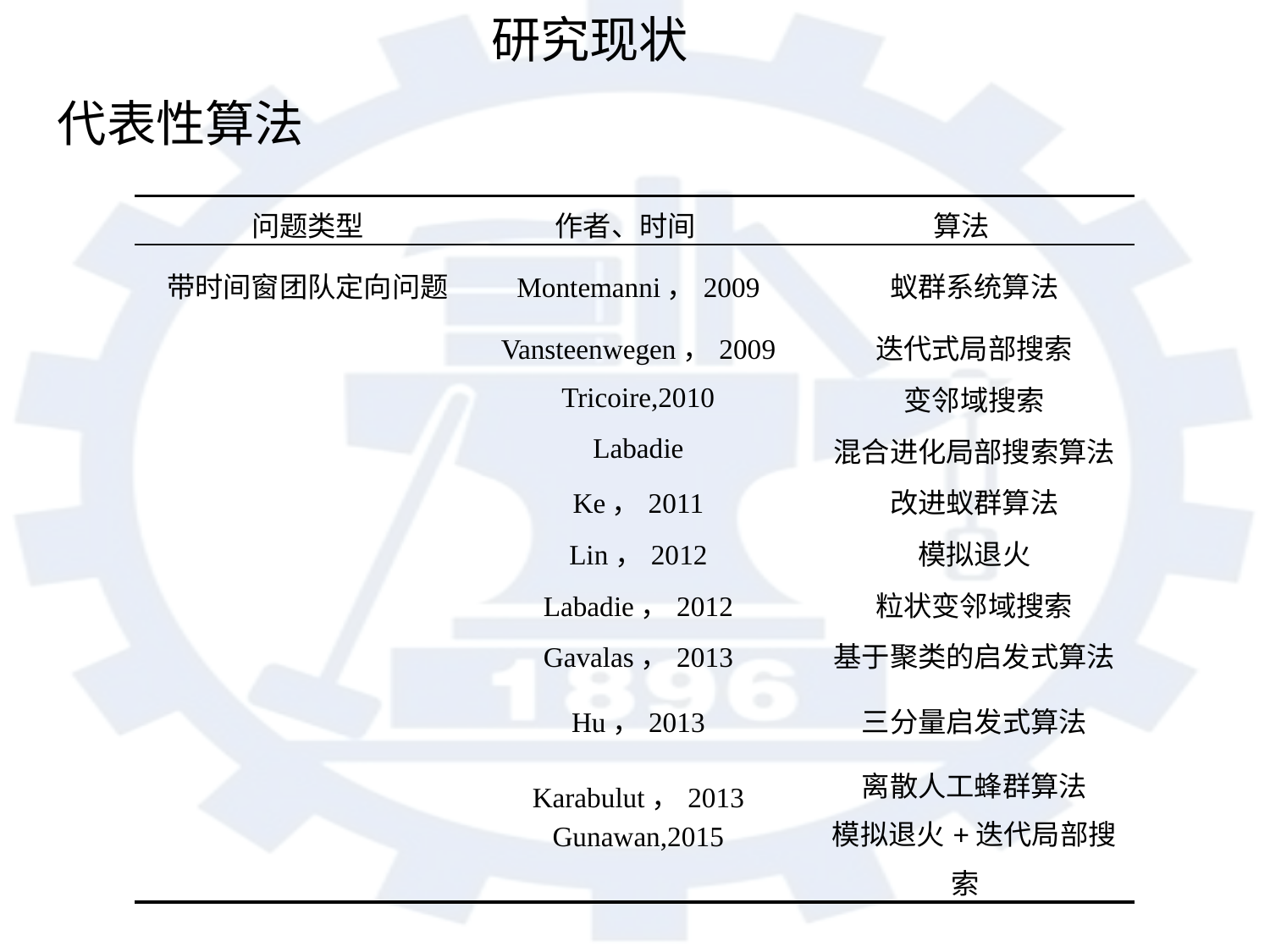

研究现状
代表性算法
| 问题类型 | 作者、时间 | 算法 |  |
| --- | --- | --- | --- |
| 带时间窗团队定向问题 | Montemanni，2009 |  | 蚁群系统算法 |
|  | Vansteenwegen，2009 |  | 迭代式局部搜索 |
|  | Tricoire,2010 |  | 变邻域搜索 |
|  | Labadie |  | 混合进化局部搜索算法 |
|  | Ke，2011 |  | 改进蚁群算法 |
|  | Lin，2012 |  | 模拟退火 |
|  | Labadie，2012 |  | 粒状变邻域搜索 |
|  | Gavalas，2013 |  | 基于聚类的启发式算法 |
|  | Hu，2013 |  | 三分量启发式算法 |
|  | Karabulut，2013 Gunawan,2015 |  | 离散人工蜂群算法 模拟退火+迭代局部搜索 |